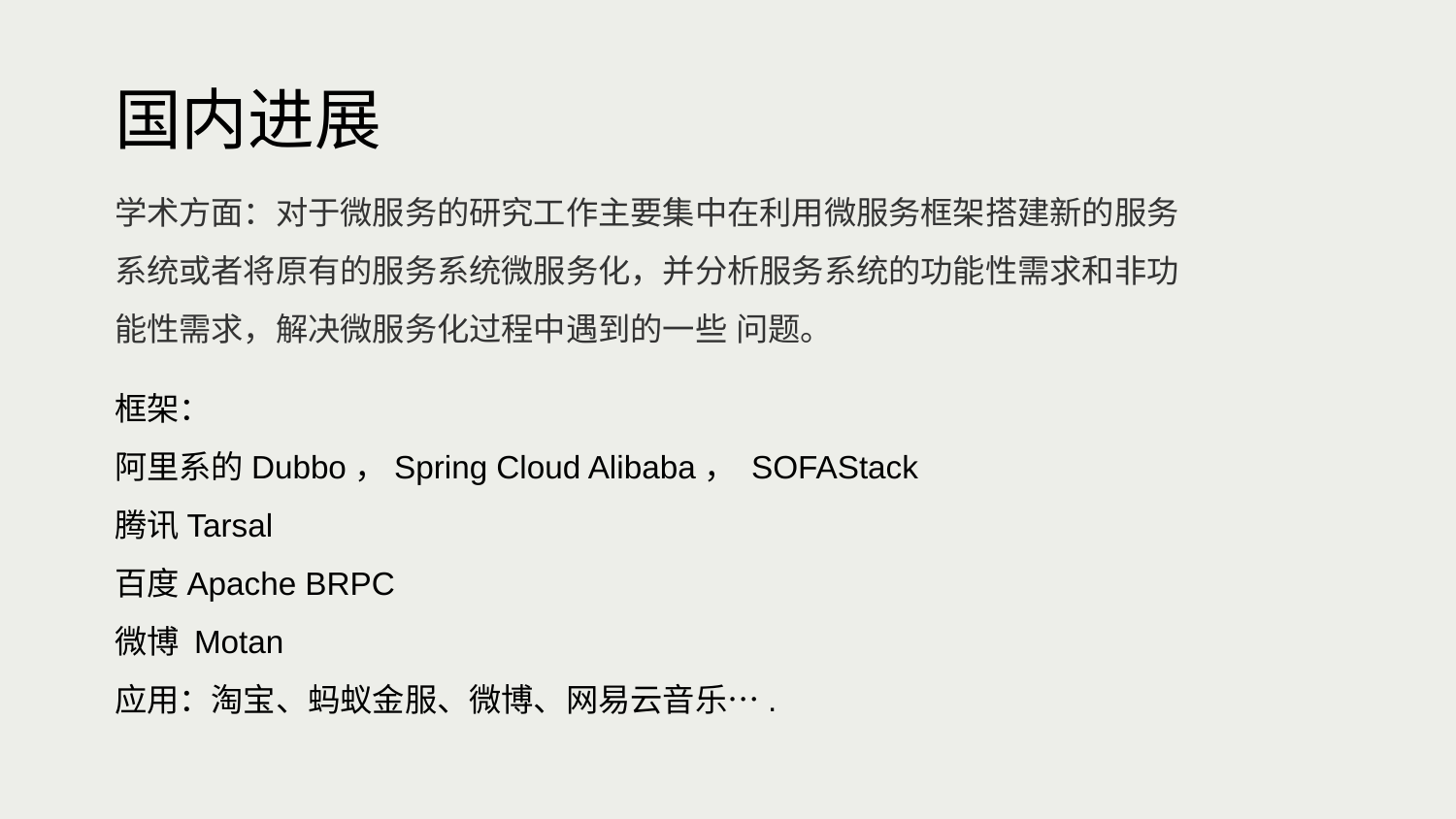

# 国内进展
学术方面：对于微服务的研究工作主要集中在利用微服务框架搭建新的服务系统或者将原有的服务系统微服务化，并分析服务系统的功能性需求和非功能性需求，解决微服务化过程中遇到的一些 问题。

框架：
阿里系的Dubbo，Spring Cloud Alibaba， SOFAStack
腾讯Tarsal
百度Apache BRPC
微博 Motan
应用：淘宝、蚂蚁金服、微博、网易云音乐….